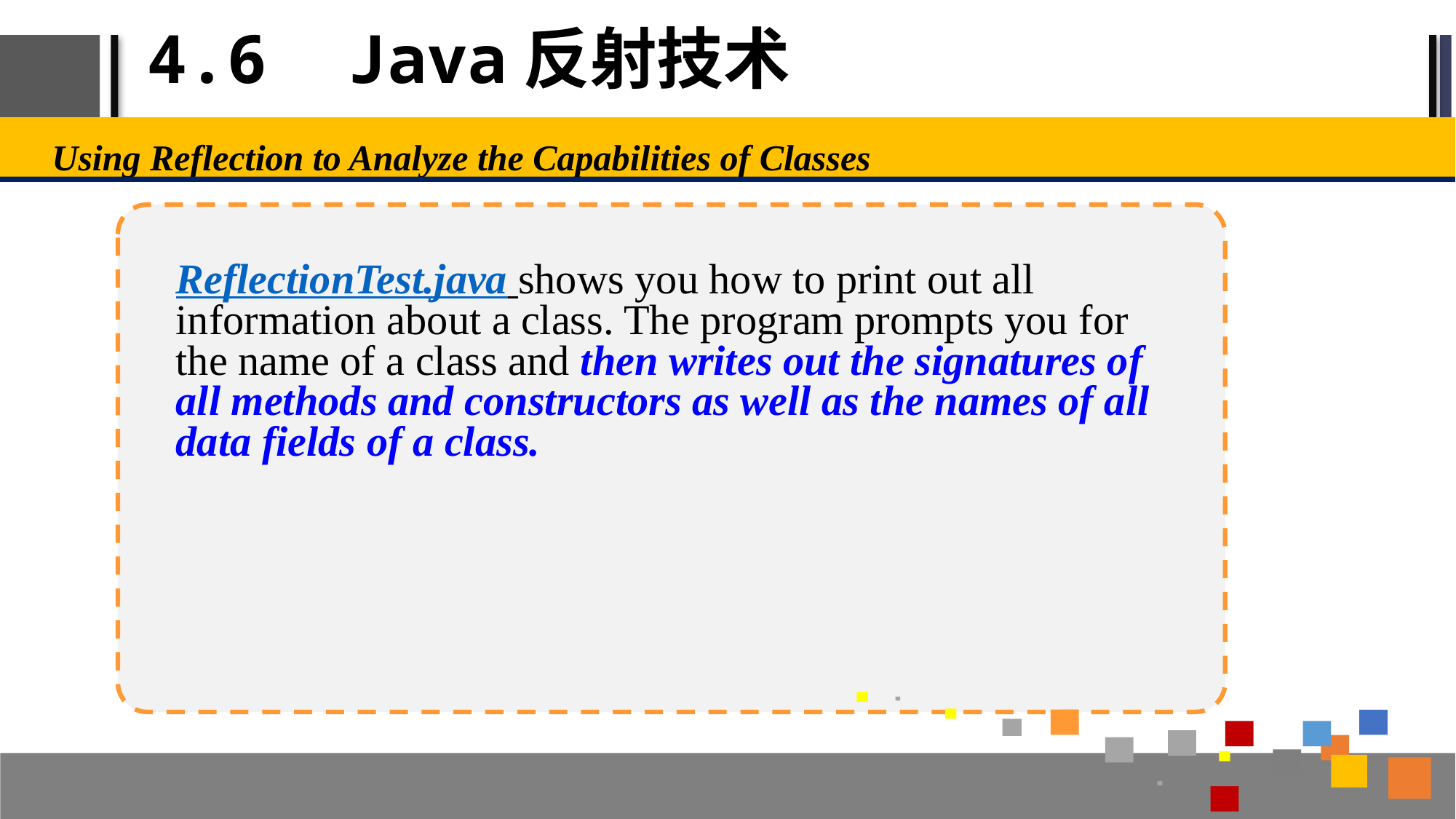

# 4.6  Java反射技术

Using Reflection to Analyze the Capabilities of Classes

ReflectionTest.java shows you how to print out all information about a class. The program prompts you for the name of a class and then writes out the signatures of all methods and constructors as well as the names of all data fields of a class.